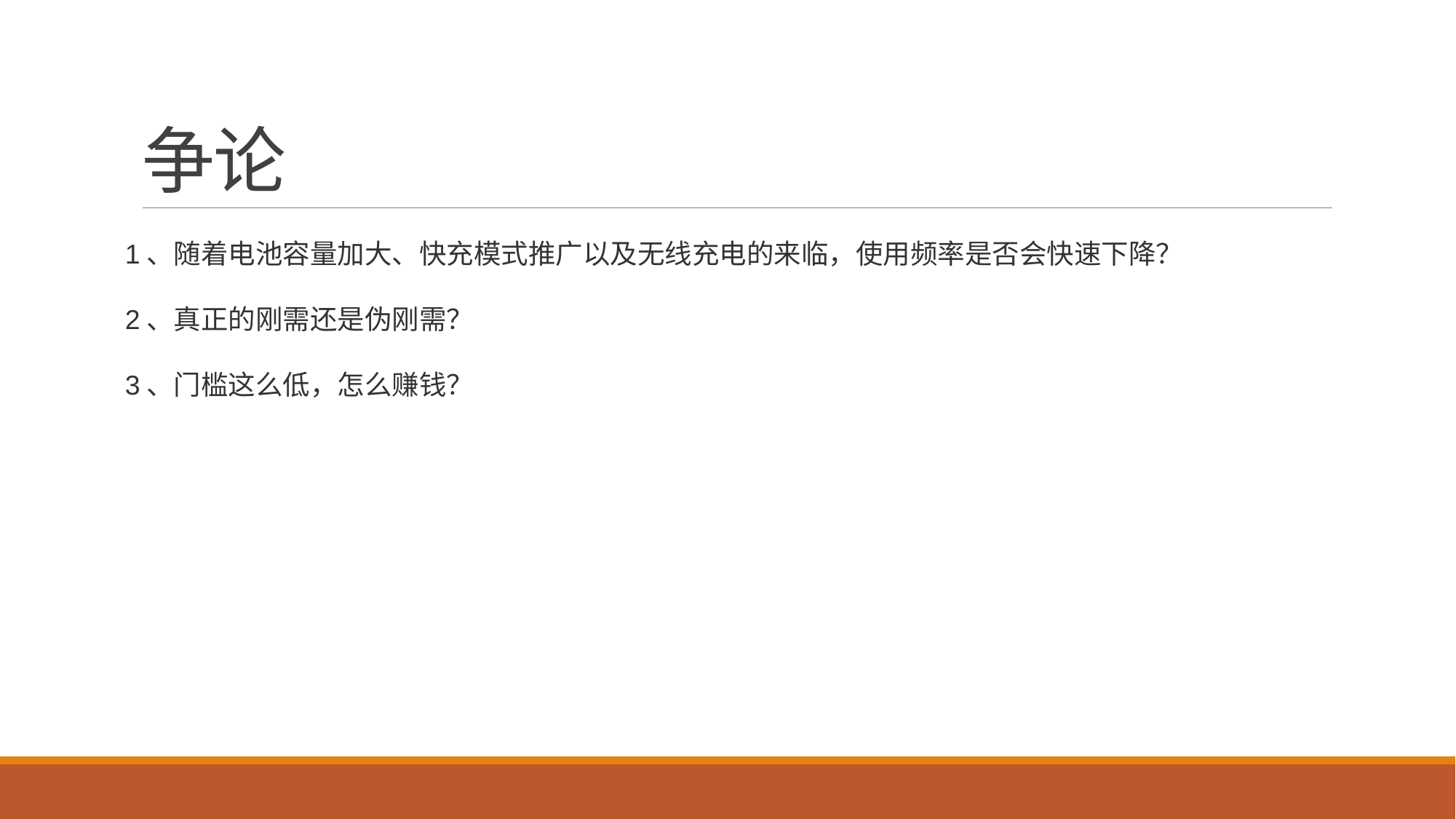

# 争论
1、随着电池容量加大、快充模式推广以及无线充电的来临，使用频率是否会快速下降？

2、真正的刚需还是伪刚需？

3、门槛这么低，怎么赚钱？